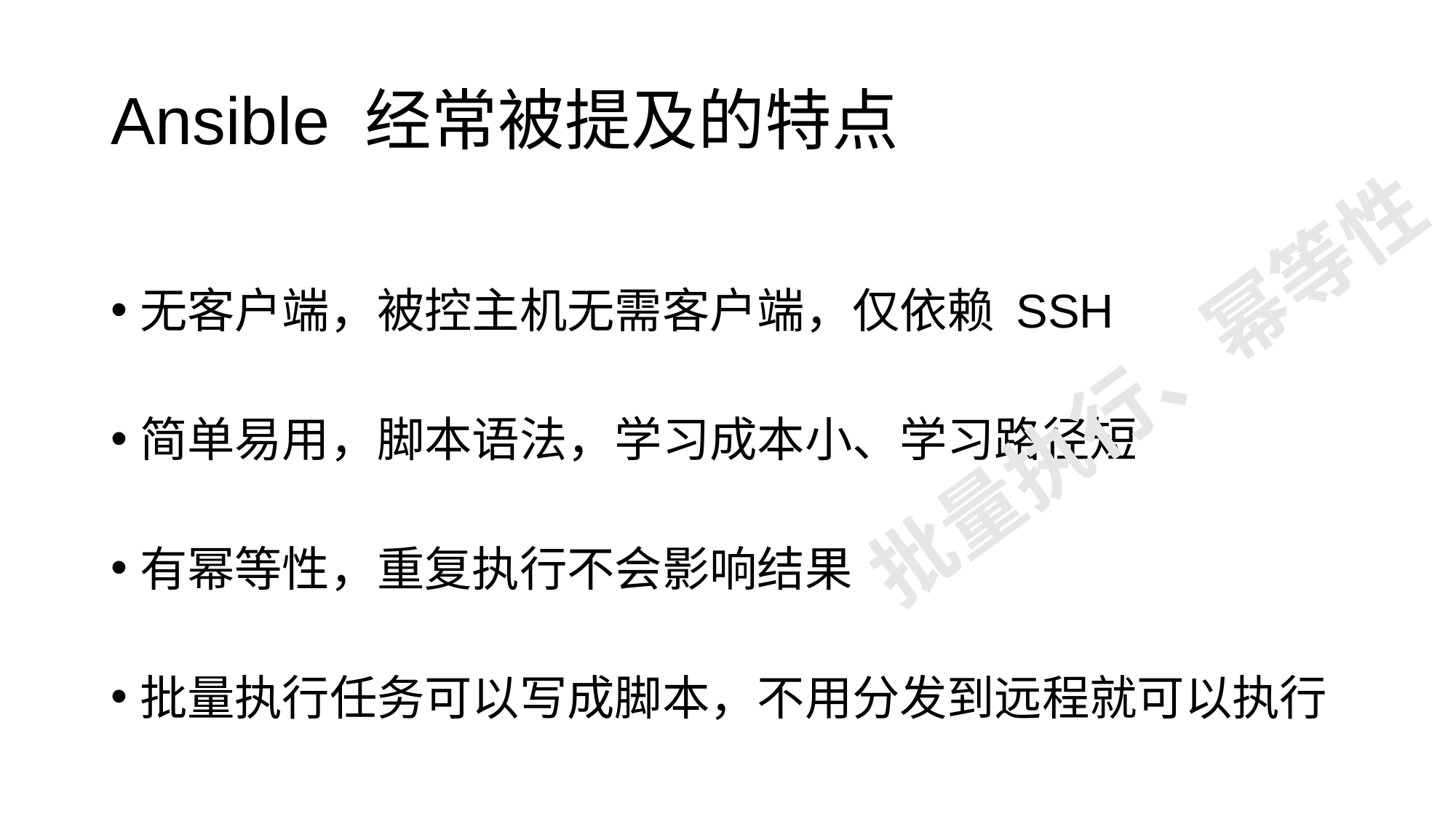

# Ansible 经常被提及的特点
无客户端，被控主机无需客户端，仅依赖 SSH
简单易用，脚本语法，学习成本小、学习路径短
有幂等性，重复执行不会影响结果
批量执行任务可以写成脚本，不用分发到远程就可以执行

批量执行、幂等性